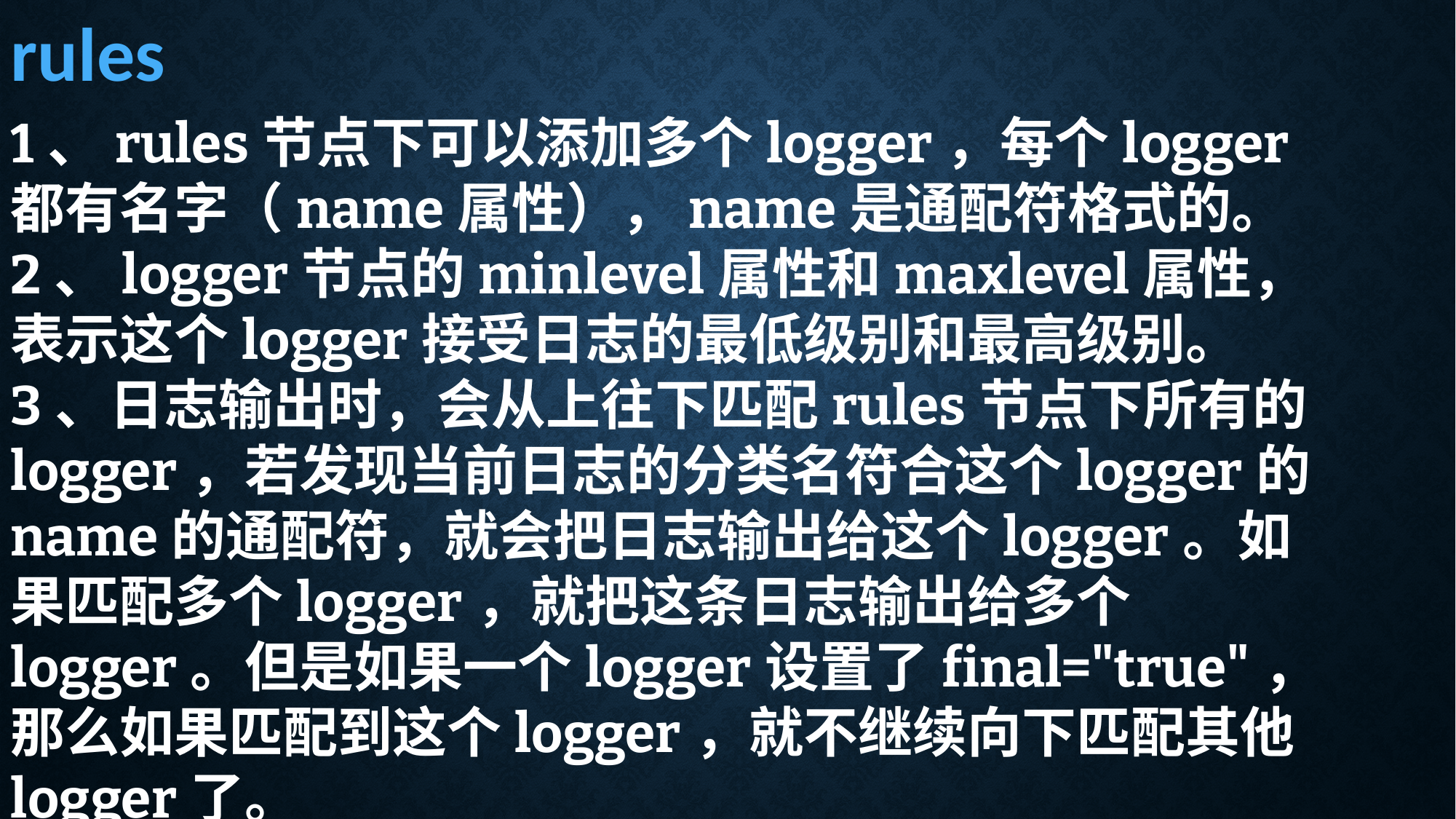

rules
1、rules节点下可以添加多个logger，每个logger都有名字（name属性），name是通配符格式的。
2、logger节点的minlevel属性和maxlevel属性，表示这个logger接受日志的最低级别和最高级别。
3、日志输出时，会从上往下匹配rules节点下所有的logger，若发现当前日志的分类名符合这个logger的name的通配符，就会把日志输出给这个logger。如果匹配多个logger，就把这条日志输出给多个logger。但是如果一个logger设置了final="true"，那么如果匹配到这个logger，就不继续向下匹配其他logger了。